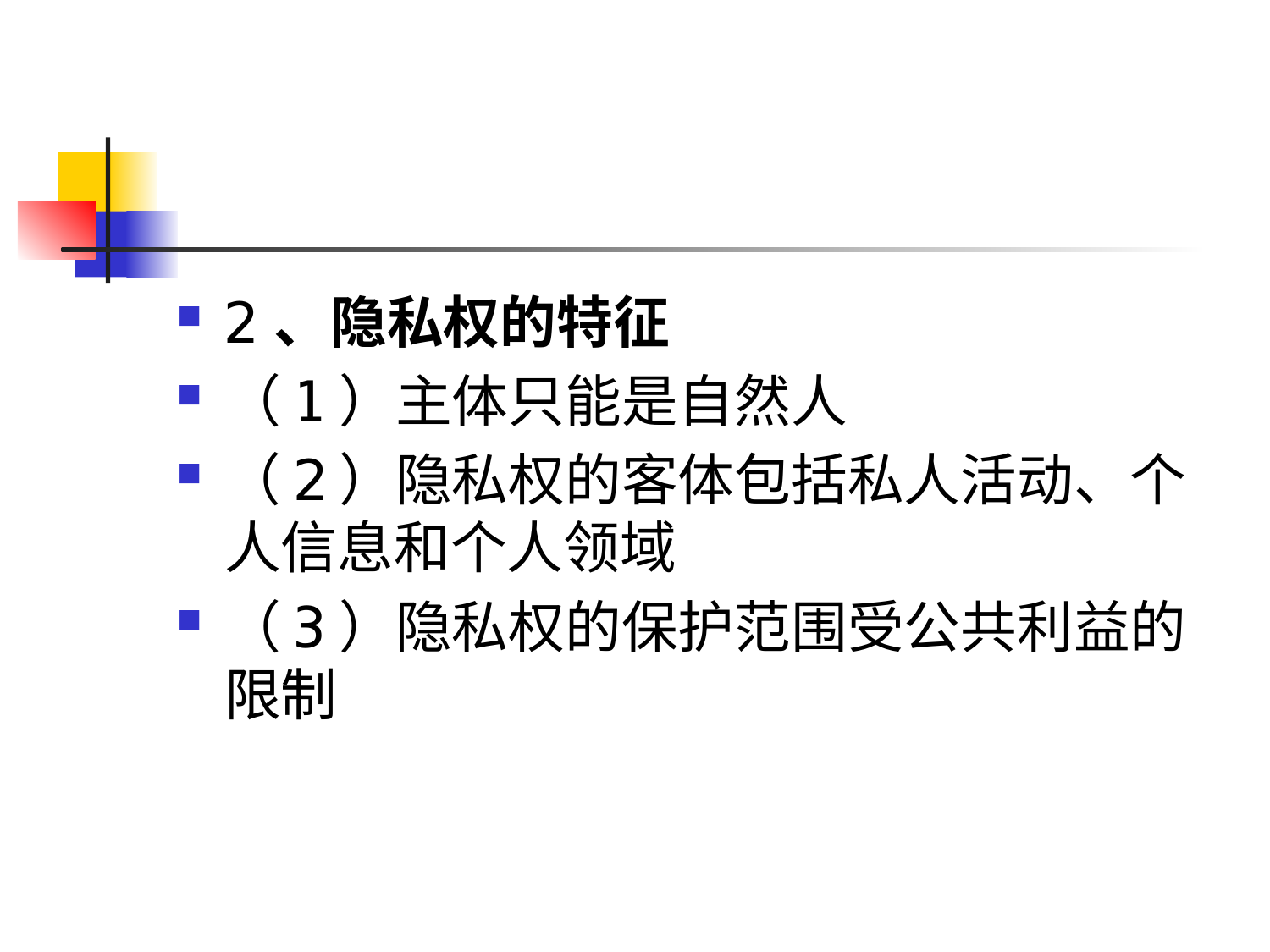

#
2、隐私权的特征
（1）主体只能是自然人
（2）隐私权的客体包括私人活动、个人信息和个人领域
（3）隐私权的保护范围受公共利益的限制